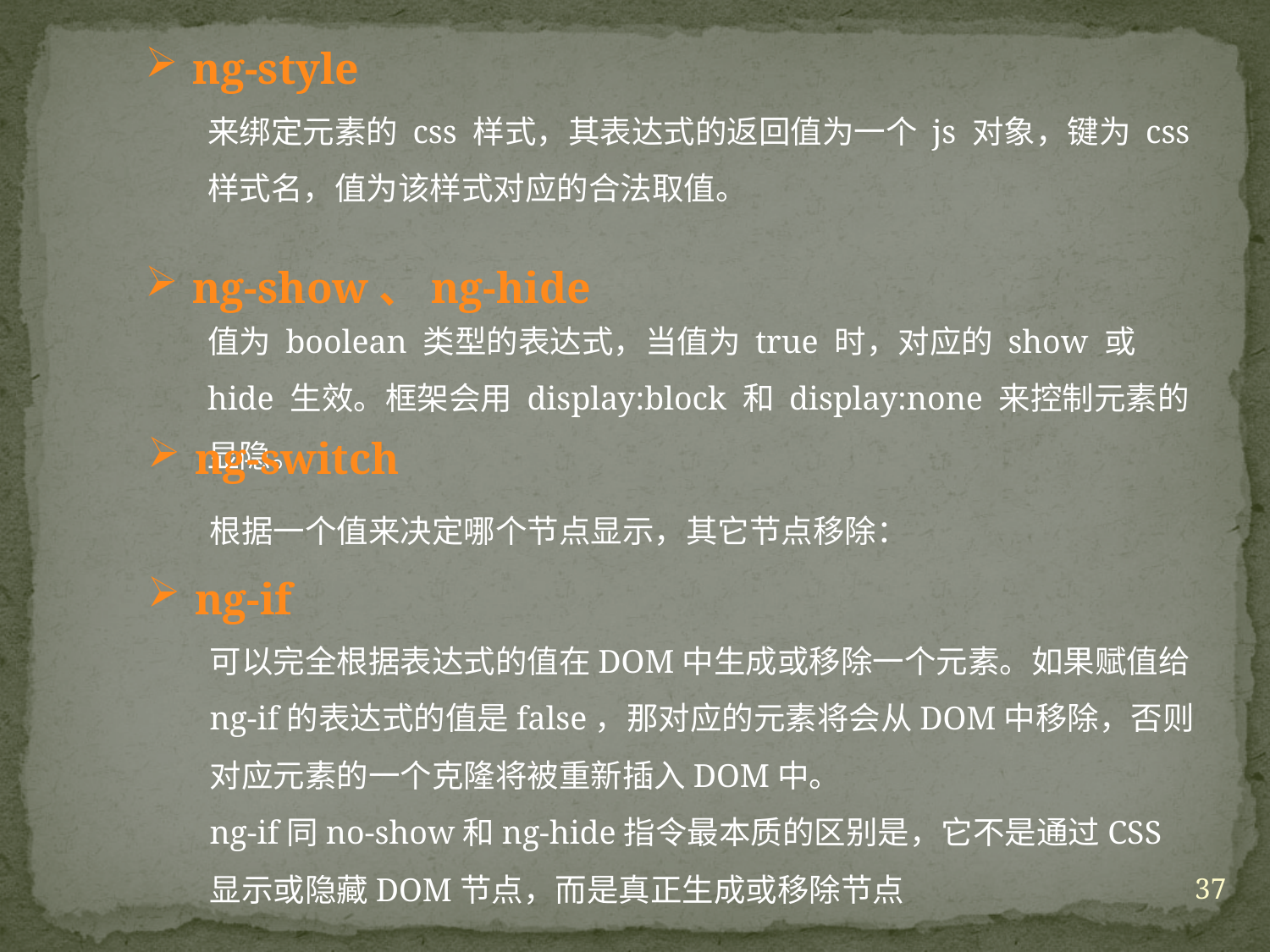

ng-style
来绑定元素的 css 样式，其表达式的返回值为一个 js 对象，键为 css 样式名，值为该样式对应的合法取值。
ng-show、ng-hide
值为 boolean 类型的表达式，当值为 true 时，对应的 show 或 hide 生效。框架会用 display:block 和 display:none 来控制元素的显隐。
ng-switch
根据一个值来决定哪个节点显示，其它节点移除：
ng-if
可以完全根据表达式的值在DOM中生成或移除一个元素。如果赋值给ng-if的表达式的值是false，那对应的元素将会从DOM中移除，否则对应元素的一个克隆将被重新插入DOM中。
ng-if同no-show和ng-hide指令最本质的区别是，它不是通过CSS显示或隐藏DOM节点，而是真正生成或移除节点
37